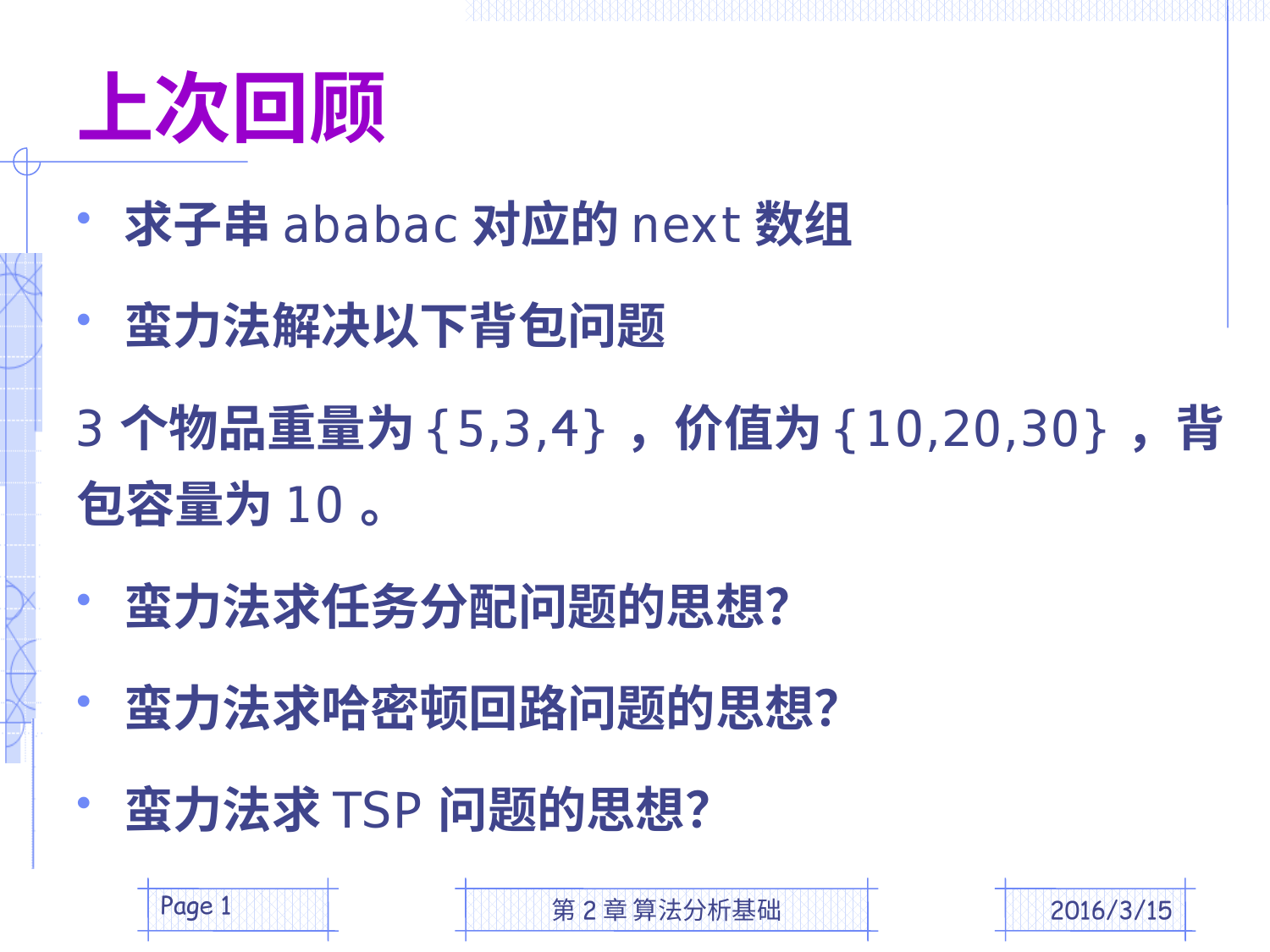

# 上次回顾
求子串ababac对应的next数组
蛮力法解决以下背包问题
3个物品重量为{5,3,4}，价值为{10,20,30}，背包容量为10。
蛮力法求任务分配问题的思想？
蛮力法求哈密顿回路问题的思想？
蛮力法求TSP问题的思想？

Page 1
第2章 算法分析基础
2016/3/15